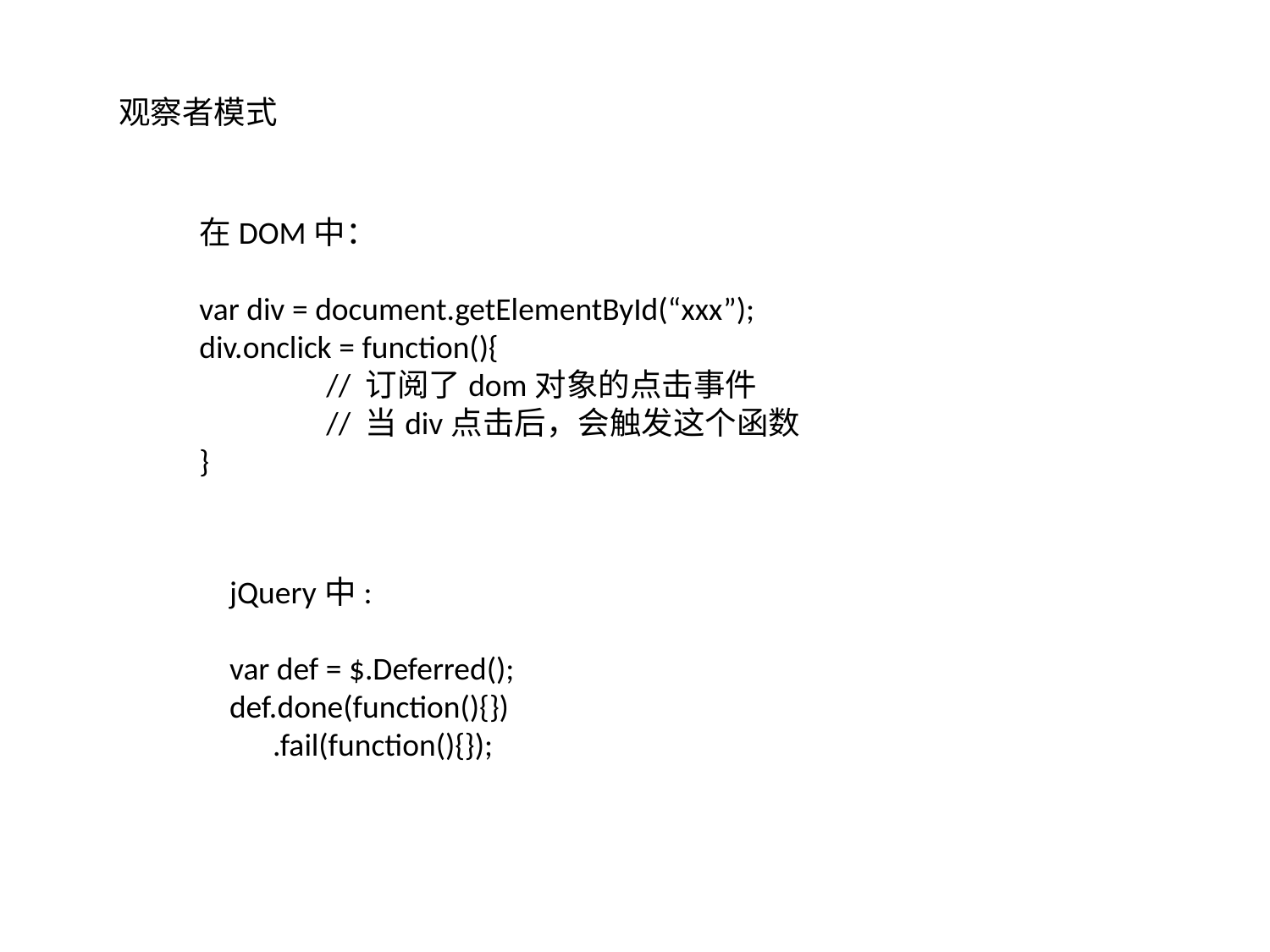

观察者模式
在DOM中：

var div = document.getElementById(“xxx”);
div.onclick = function(){
	// 订阅了dom对象的点击事件
	// 当div点击后，会触发这个函数
}
jQuery中:

var def = $.Deferred();
def.done(function(){})
      .fail(function(){});